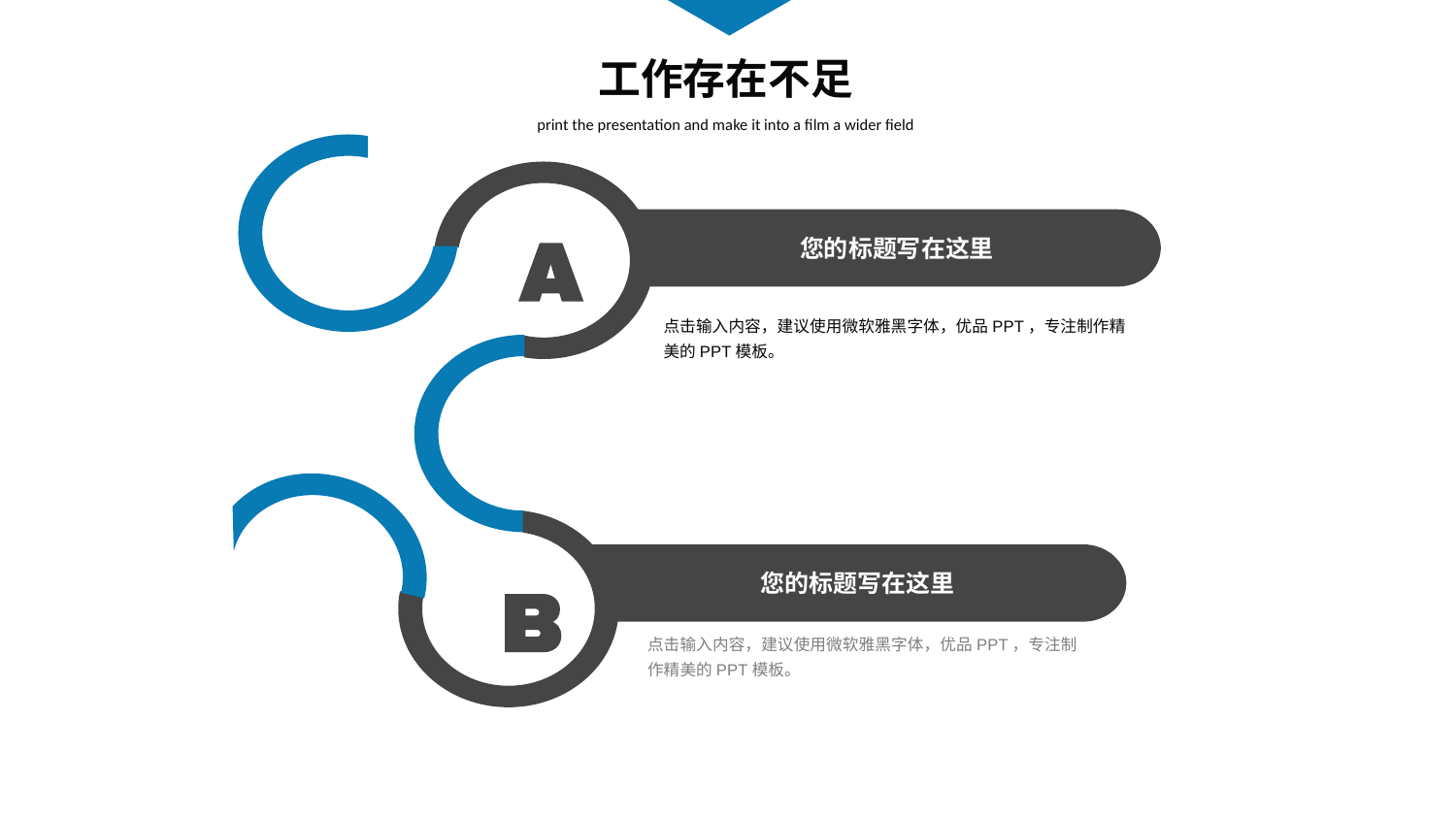

工作存在不足
print the presentation and make it into a film a wider field

您的标题写在这里
A
点击输入内容，建议使用微软雅黑字体，优品PPT，专注制作精美的PPT模板。

您的标题写在这里
B
点击输入内容，建议使用微软雅黑字体，优品PPT，专注制作精美的PPT模板。